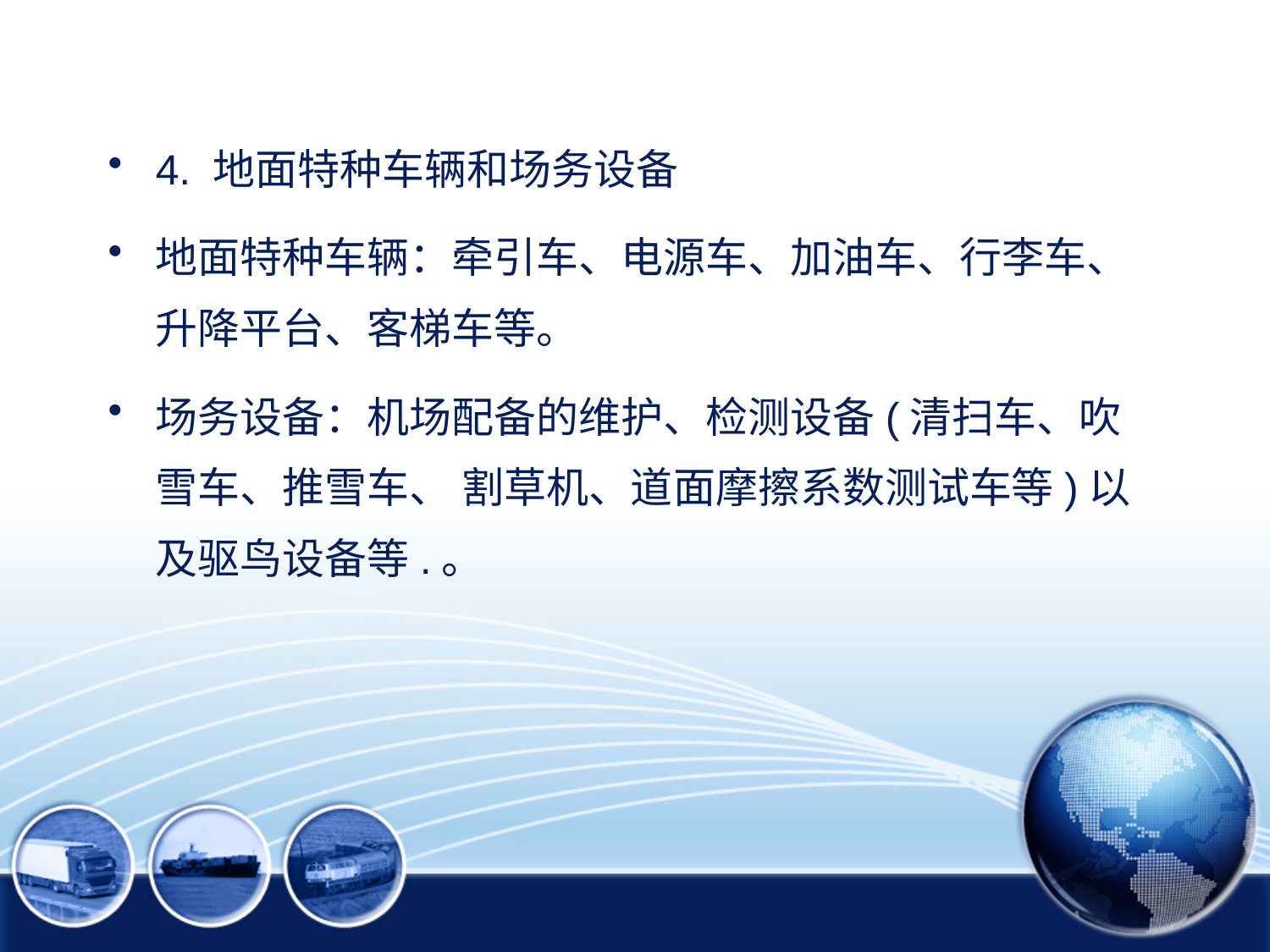

4. 地面特种车辆和场务设备
地面特种车辆：牵引车、电源车、加油车、行李车、升降平台、客梯车等。
场务设备：机场配备的维护、检测设备(清扫车、吹雪车、推雪车、 割草机、道面摩擦系数测试车等)以及驱鸟设备等.。